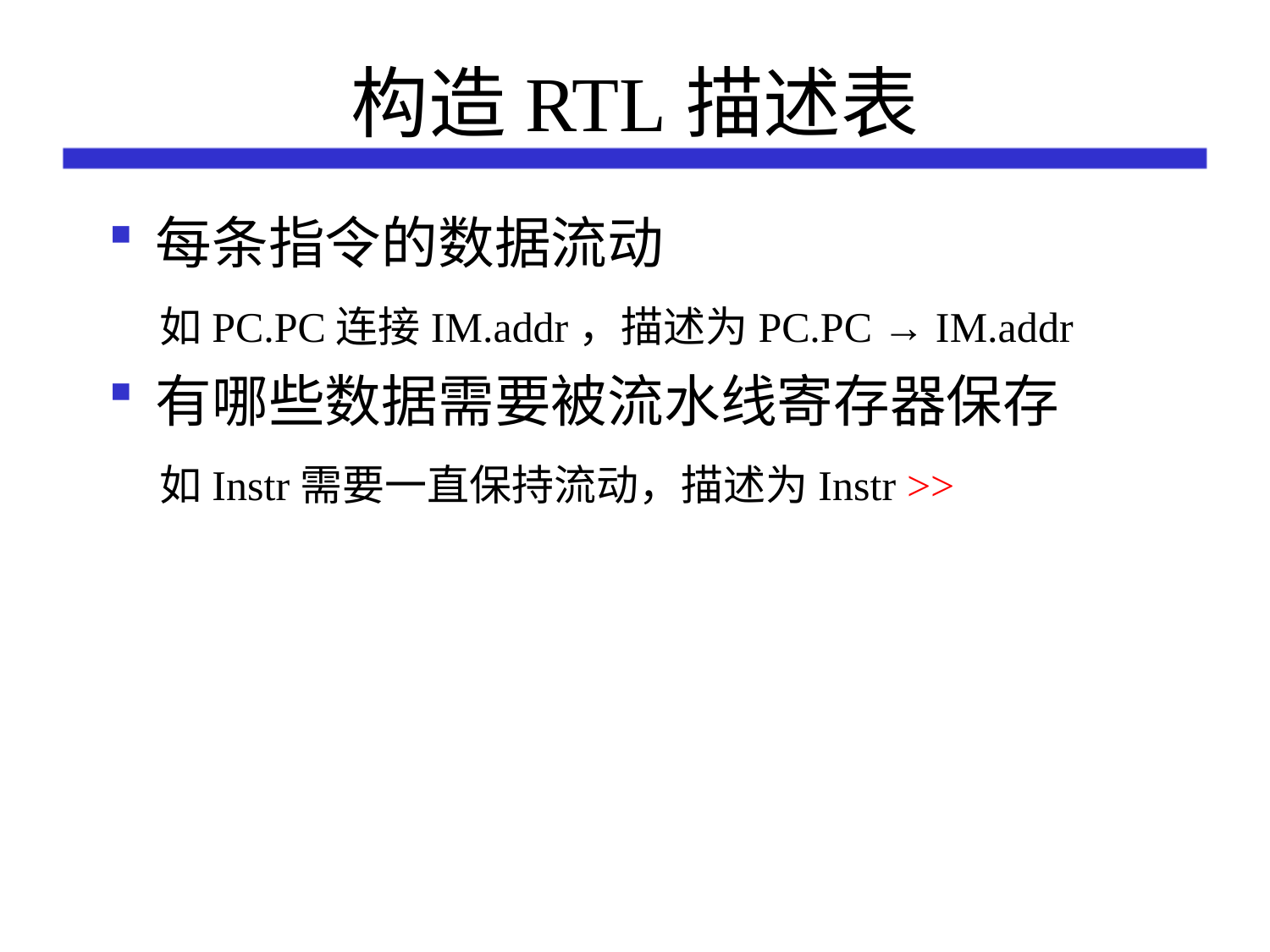

# 构造RTL描述表
每条指令的数据流动
   如PC.PC连接IM.addr，描述为PC.PC → IM.addr
有哪些数据需要被流水线寄存器保存
   如Instr需要一直保持流动，描述为Instr >>